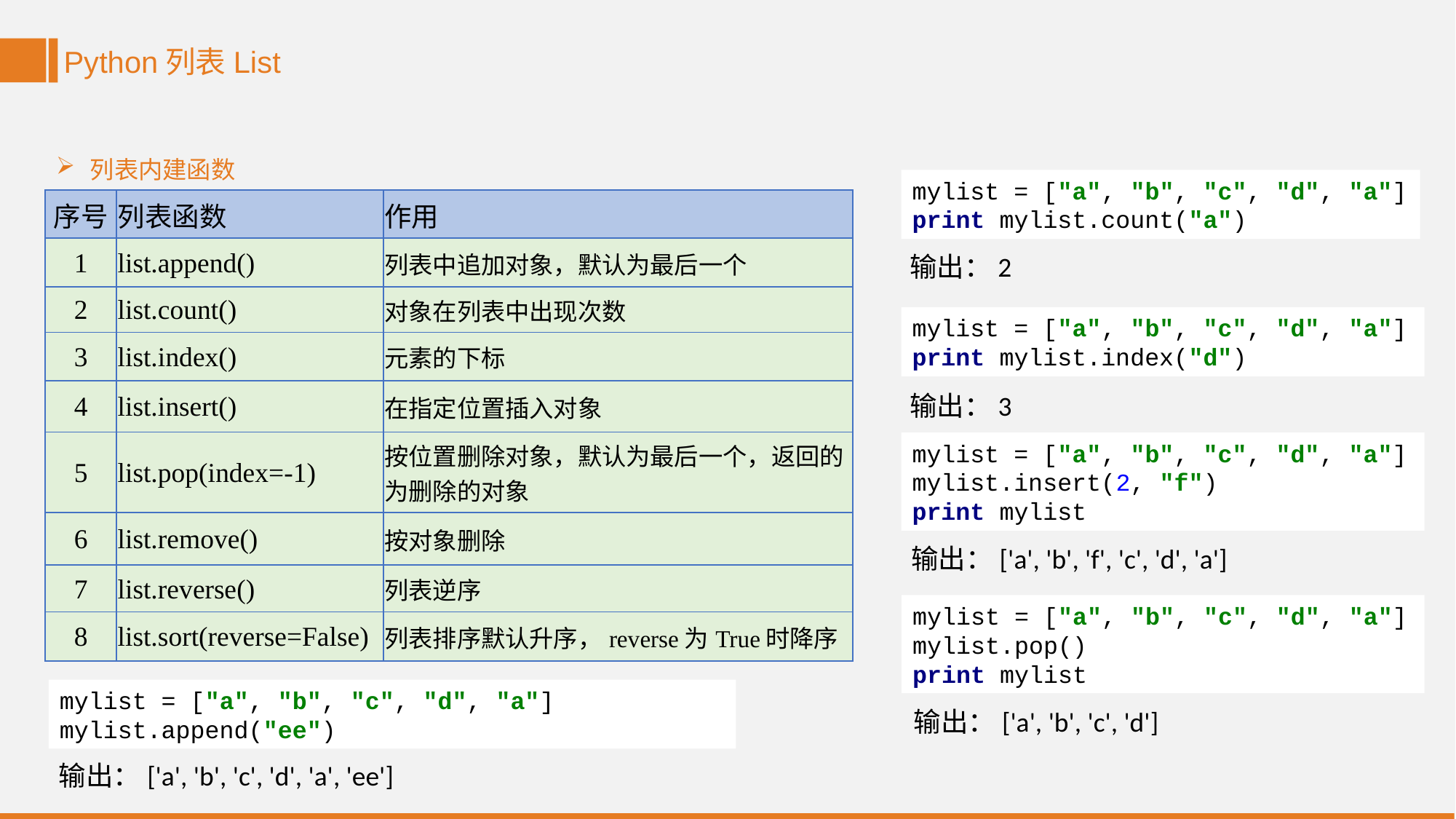

Python列表List

列表内建函数

mylist = ["a", "b", "c", "d", "a"]
print mylist.count("a")
| 序号 | 列表函数 | 作用 |
| --- | --- | --- |
| 1 | list.append() | 列表中追加对象，默认为最后一个 |
| 2 | list.count() | 对象在列表中出现次数 |
| 3 | list.index() | 元素的下标 |
| 4 | list.insert() | 在指定位置插入对象 |
| 5 | list.pop(index=-1) | 按位置删除对象，默认为最后一个，返回的为删除的对象 |
| 6 | list.remove() | 按对象删除 |
| 7 | list.reverse() | 列表逆序 |
| 8 | list.sort(reverse=False) | 列表排序默认升序，reverse为True时降序 |
输出：2
mylist = ["a", "b", "c", "d", "a"]
print mylist.index("d")
输出：3
mylist = ["a", "b", "c", "d", "a"]
mylist.insert(2, "f")
print mylist
输出：['a', 'b', 'f', 'c', 'd', 'a']
mylist = ["a", "b", "c", "d", "a"]
mylist.pop()
print mylist
mylist = ["a", "b", "c", "d", "a"]
mylist.append("ee")
输出：['a', 'b', 'c', 'd']
输出：['a', 'b', 'c', 'd', 'a', 'ee']